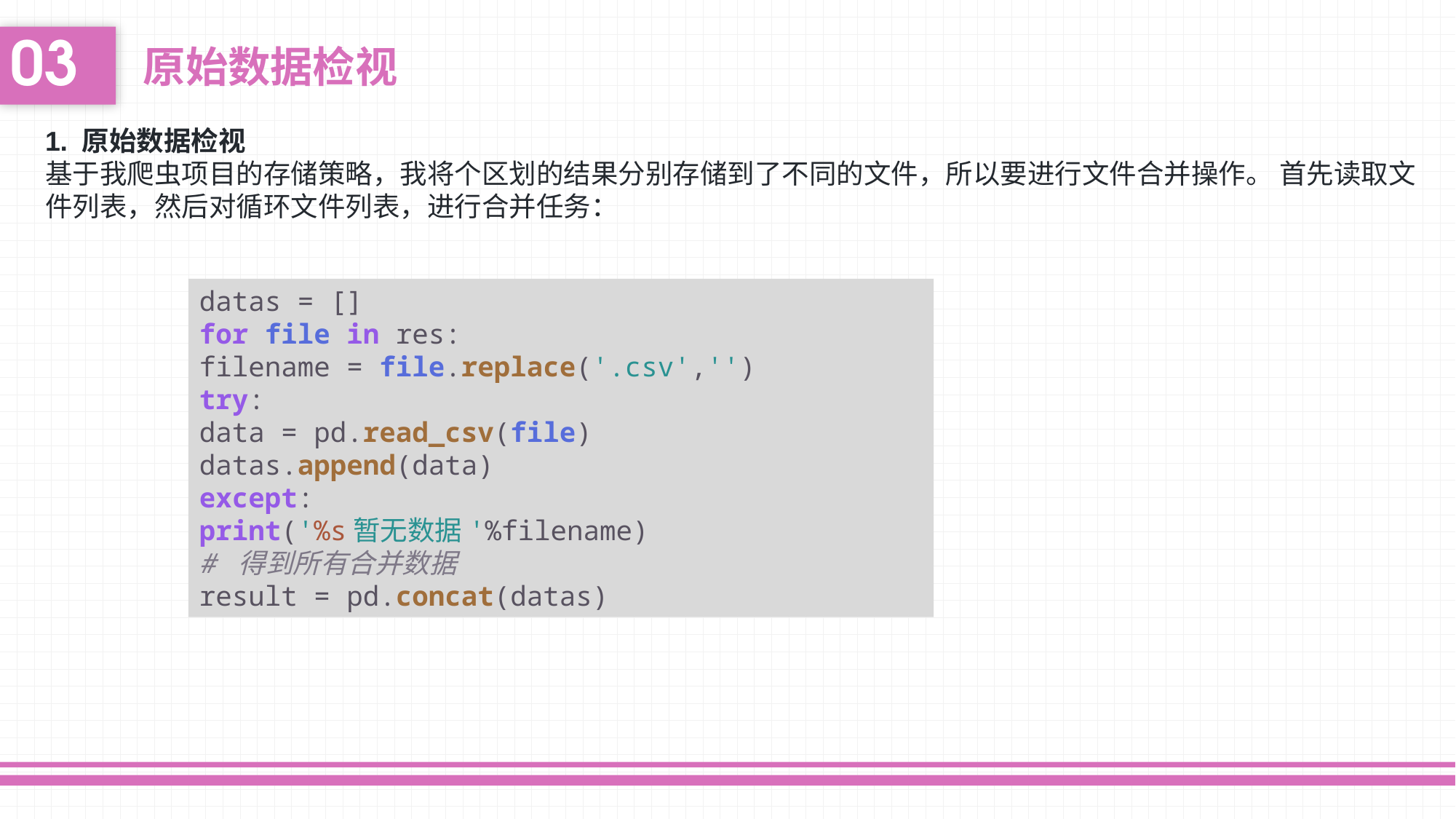

03
原始数据检视
1. 原始数据检视
基于我爬虫项目的存储策略，我将个区划的结果分别存储到了不同的文件，所以要进行文件合并操作。 首先读取文件列表，然后对循环文件列表，进行合并任务：
datas = []
for file in res:
filename = file.replace('.csv','')
try:
data = pd.read_csv(file)
datas.append(data)
except:
print('%s暂无数据'%filename)
# 得到所有合并数据
result = pd.concat(datas)